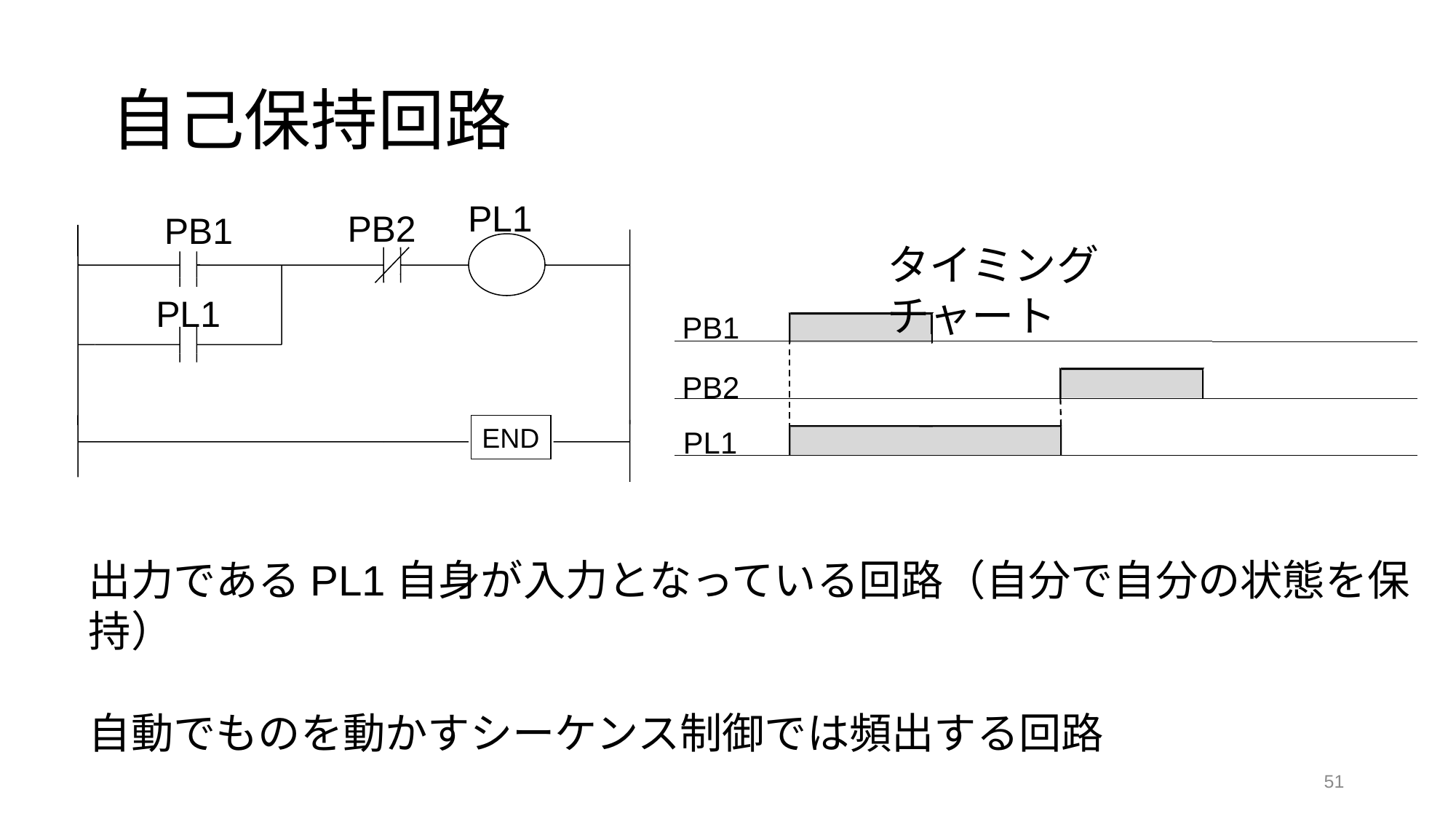

# 自己保持回路
PL1
PB2
PB1

PL1

END

タイミングチャート
PB1

PB2

PL1

出力であるPL1自身が入力となっている回路（自分で自分の状態を保持）

自動でものを動かすシーケンス制御では頻出する回路
51